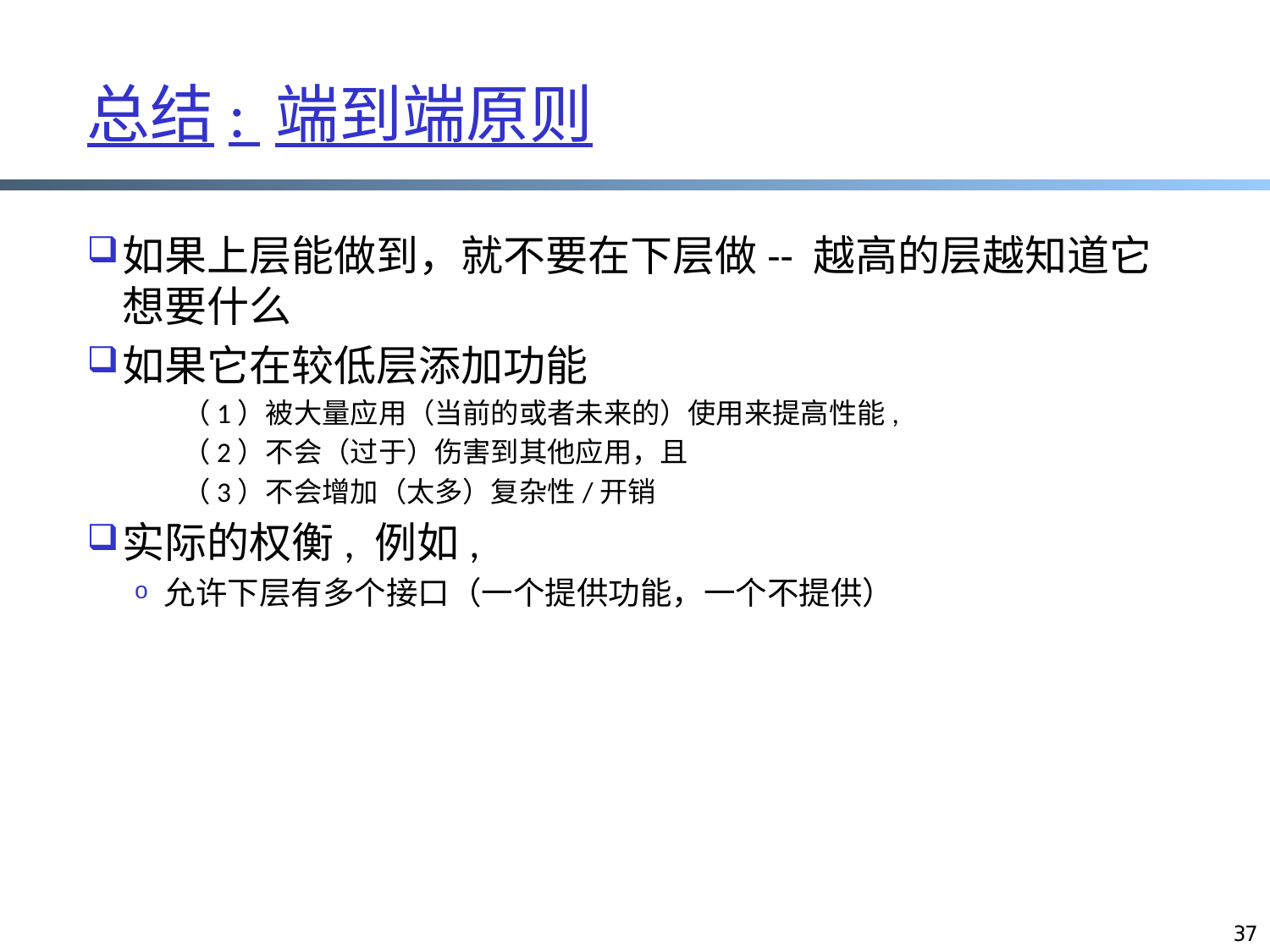

37
# 总结: 端到端原则
如果上层能做到，就不要在下层做-- 越高的层越知道它想要什么
如果它在较低层添加功能
（1）被大量应用（当前的或者未来的）使用来提高性能,
（2）不会（过于）伤害到其他应用，且
（3）不会增加（太多）复杂性/开销
实际的权衡, 例如,
允许下层有多个接口（一个提供功能，一个不提供）